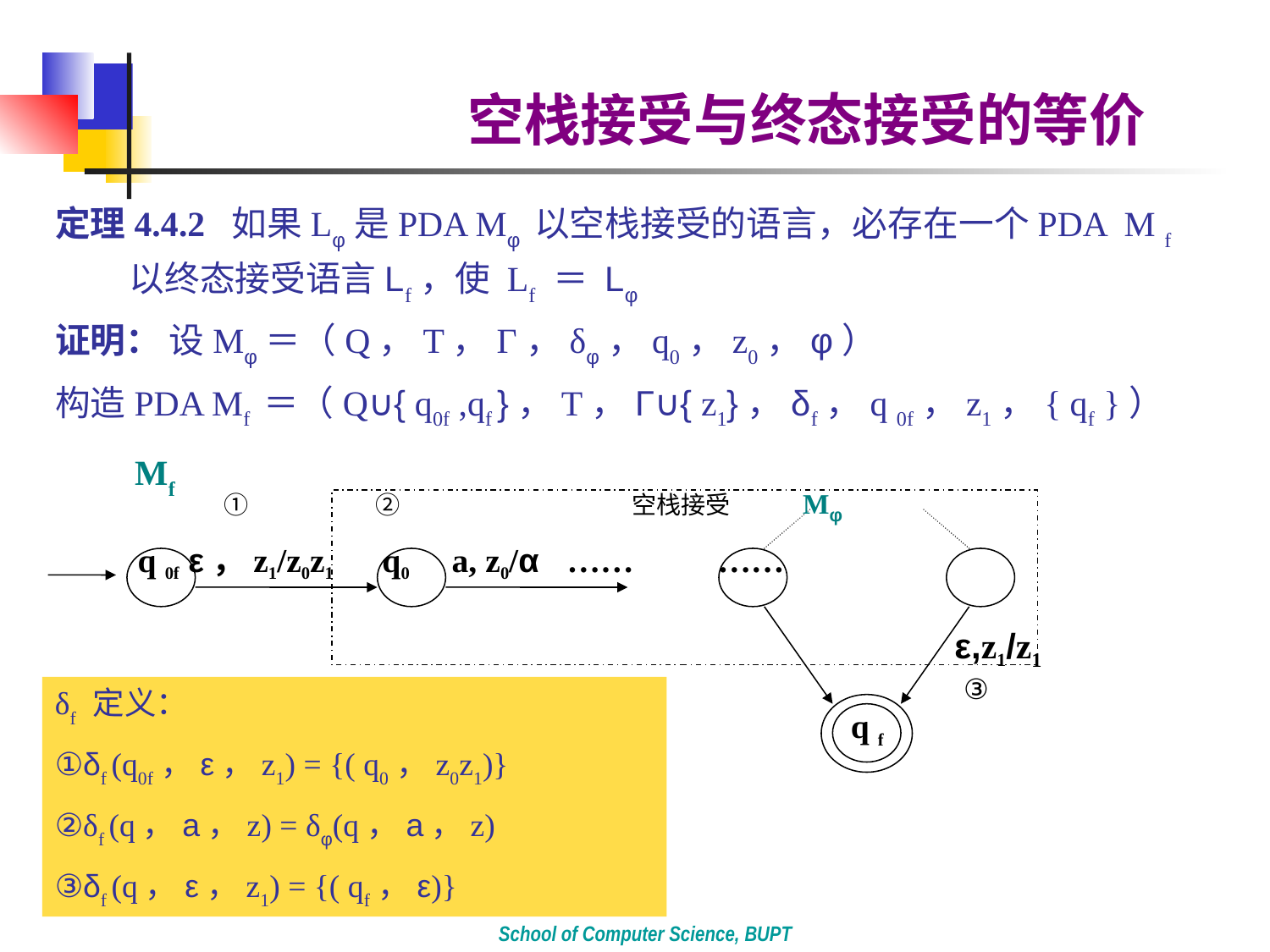

# 空栈接受与终态接受的等价
定理4.4.2  如果Lφ是PDA Mφ 以空栈接受的语言，必存在一个PDA  M f 以终态接受语言Lf，使 Lf ＝ Lφ
证明： 设Mφ＝（Q，T，Γ，δφ，q0，z0，φ）
构造PDA Mf ＝（Q∪{ q0f ,qf }，T，Γ∪{ z1}，δf，q 0f，z1，{ qf }）
Mf
①                       ②                                         空栈接受            Mφ

    q 0f  ε，z1/z0z1           q0     a, z0/α   ……         ……
                               ε,z1/z1
                     ③
    q f

δf  定义：
①δf (q0f，ε，z1) = {( q0，z0z1)}
②δf (q，a，z) = δφ(q，a，z)
③δf (q，ε，z1) = {( qf，ε)}
School of Computer Science, BUPT
17